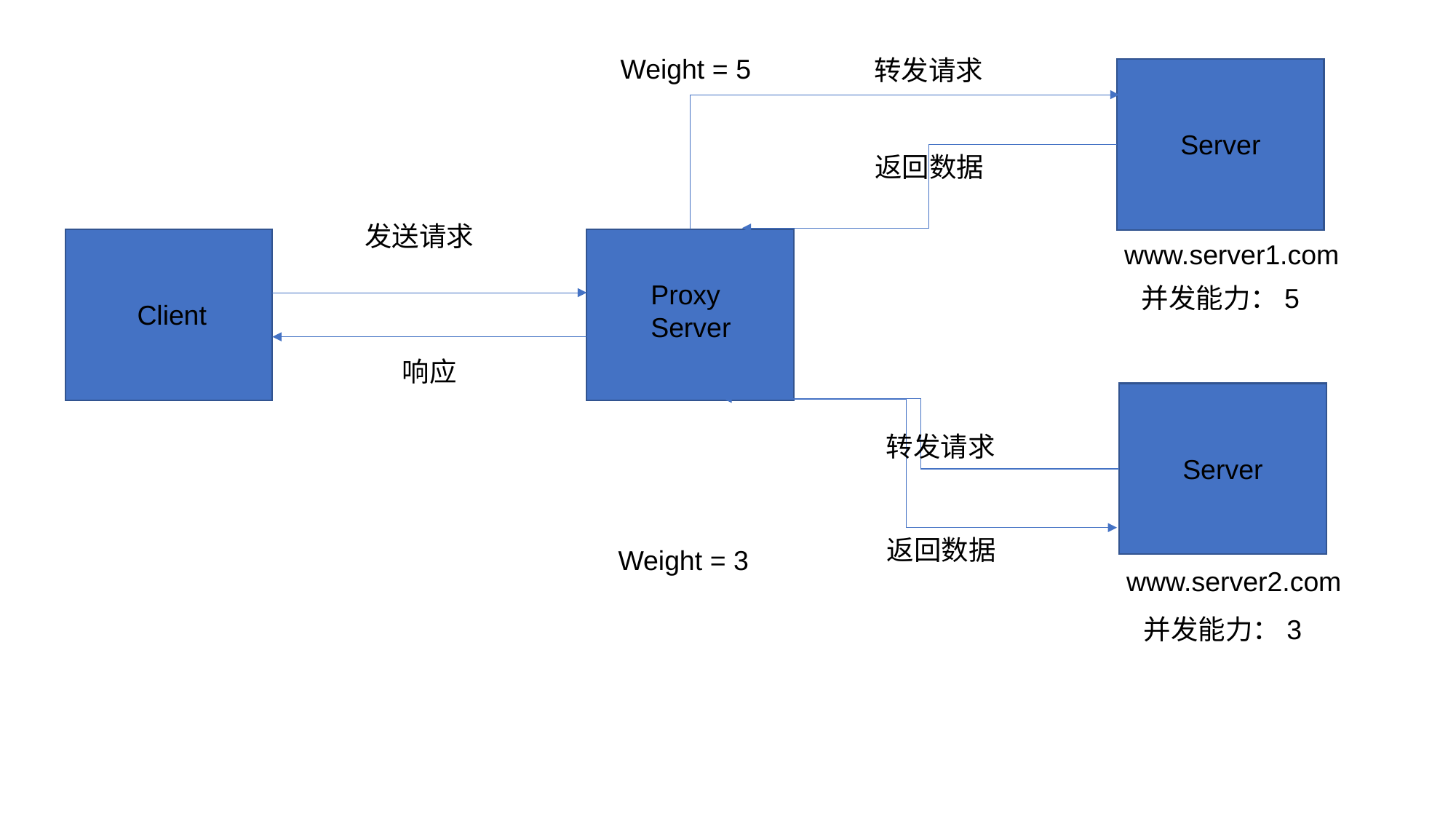

Weight = 5
转发请求

Server
返回数据
发送请求

Client

Proxy Server
www.server1.com
并发能力：5
响应

Server
转发请求
返回数据
Weight = 3
www.server2.com
并发能力：3